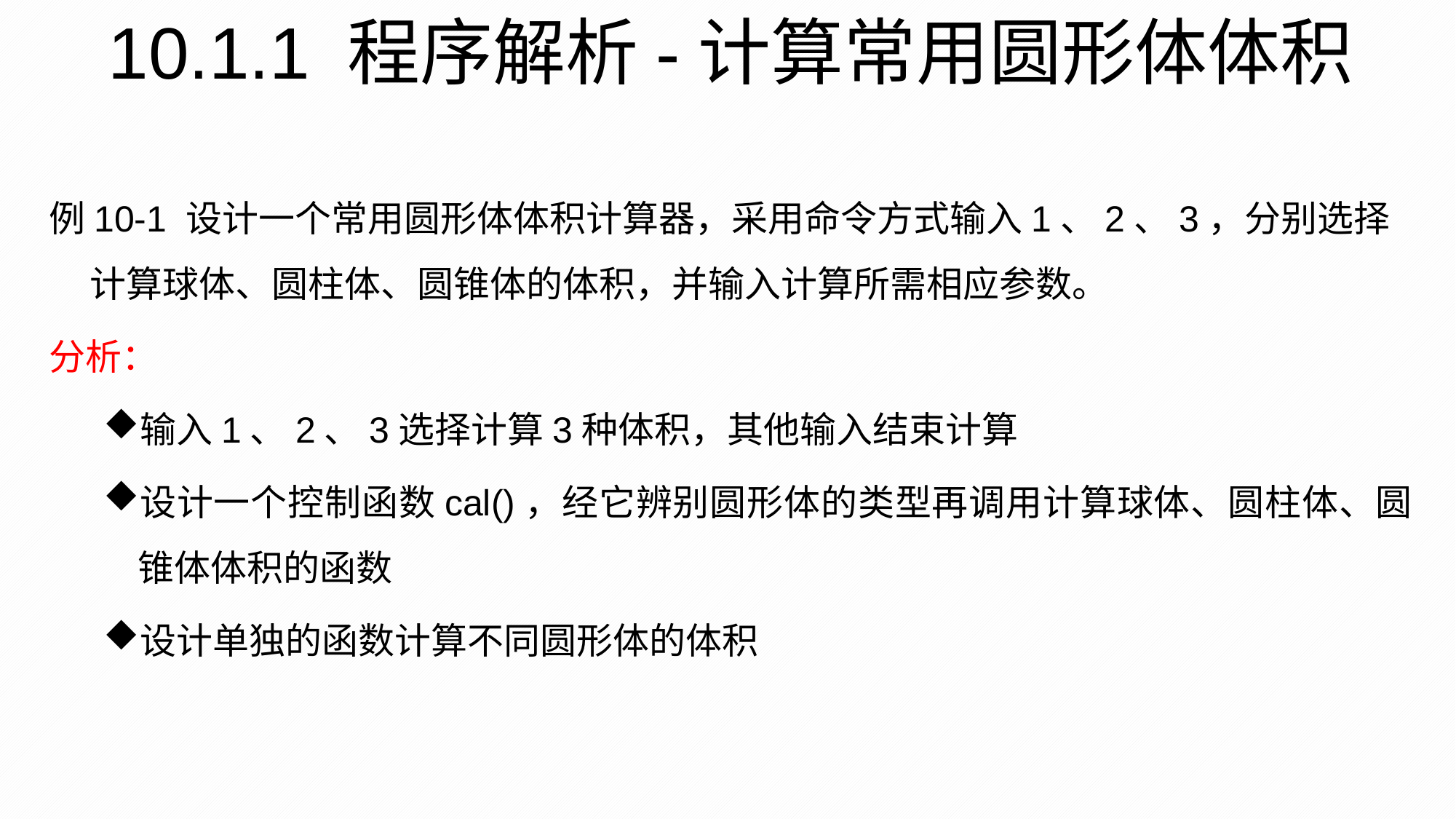

10.1.1 程序解析-计算常用圆形体体积
例10-1 设计一个常用圆形体体积计算器，采用命令方式输入1、2、3，分别选择计算球体、圆柱体、圆锥体的体积，并输入计算所需相应参数。
分析：
输入1、2、3选择计算3种体积，其他输入结束计算
设计一个控制函数cal()，经它辨别圆形体的类型再调用计算球体、圆柱体、圆锥体体积的函数
设计单独的函数计算不同圆形体的体积